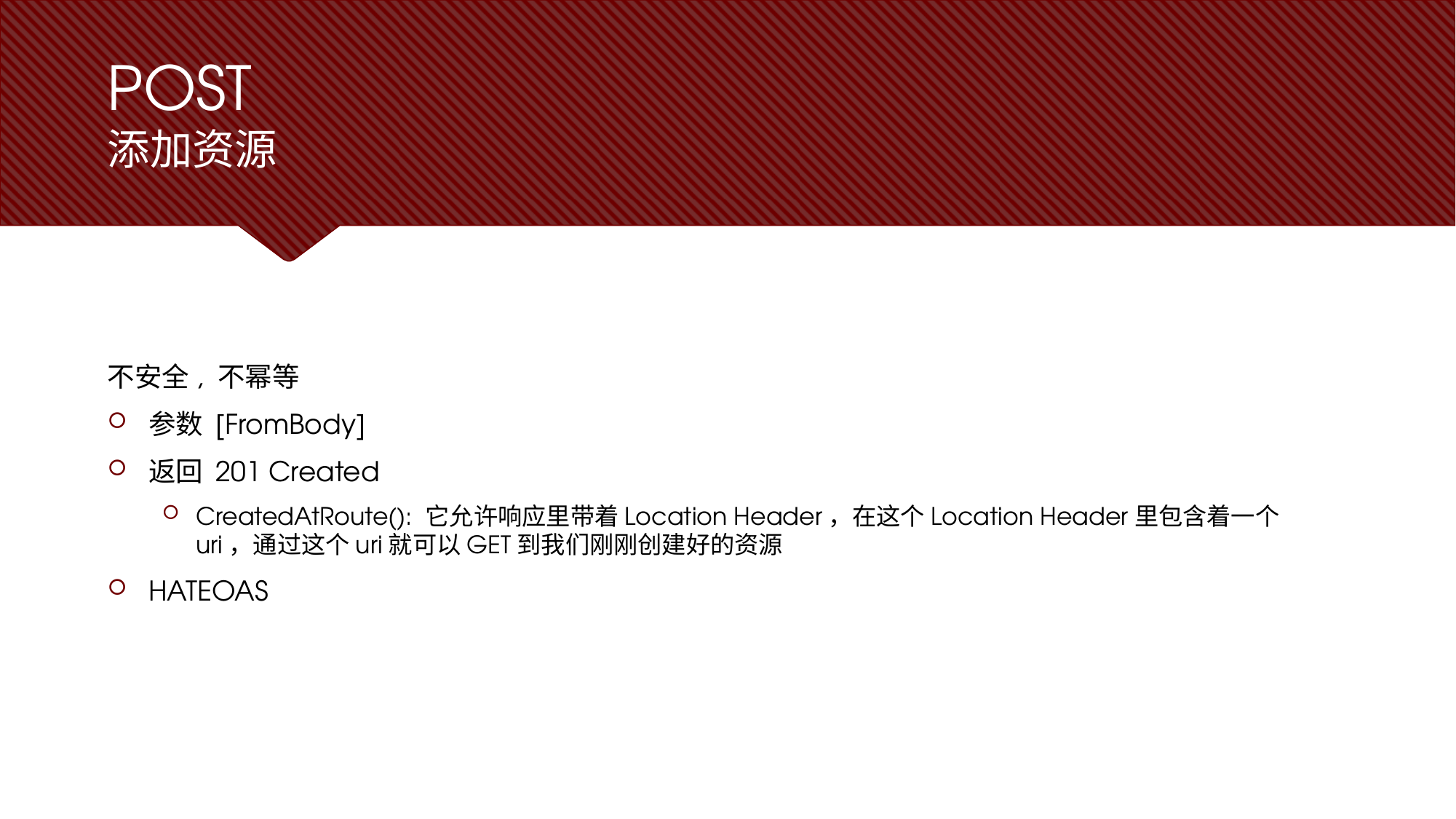

# POST 添加资源
不安全, 不幂等
参数 [FromBody]
返回 201 Created
CreatedAtRoute(): 它允许响应里带着Location Header，在这个Location Header里包含着一个uri，通过这个uri就可以GET到我们刚刚创建好的资源
HATEOAS